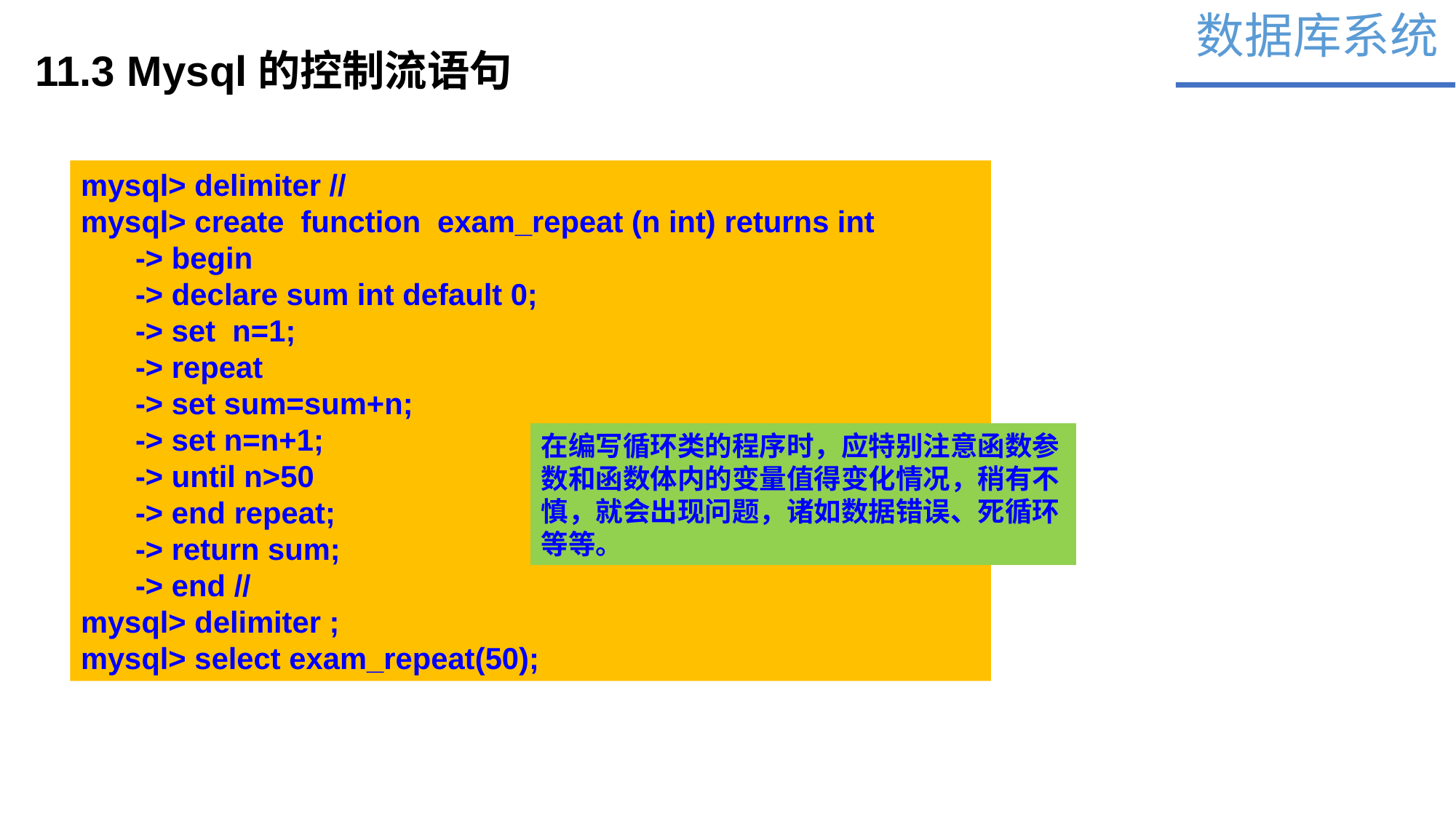

数据库系统
11.3 Mysql的控制流语句

mysql> delimiter //
mysql> create  function  exam_repeat (n int) returns int
-> begin
-> declare sum int default 0;
-> set  n=1;
-> repeat
-> set sum=sum+n;
-> set n=n+1;
-> until n>50
-> end repeat;
-> return sum;
-> end //
mysql> delimiter ;
mysql> select exam_repeat(50);
在编写循环类的程序时，应特别注意函数参数和函数体内的变量值得变化情况，稍有不慎，就会出现问题，诸如数据错误、死循环等等。